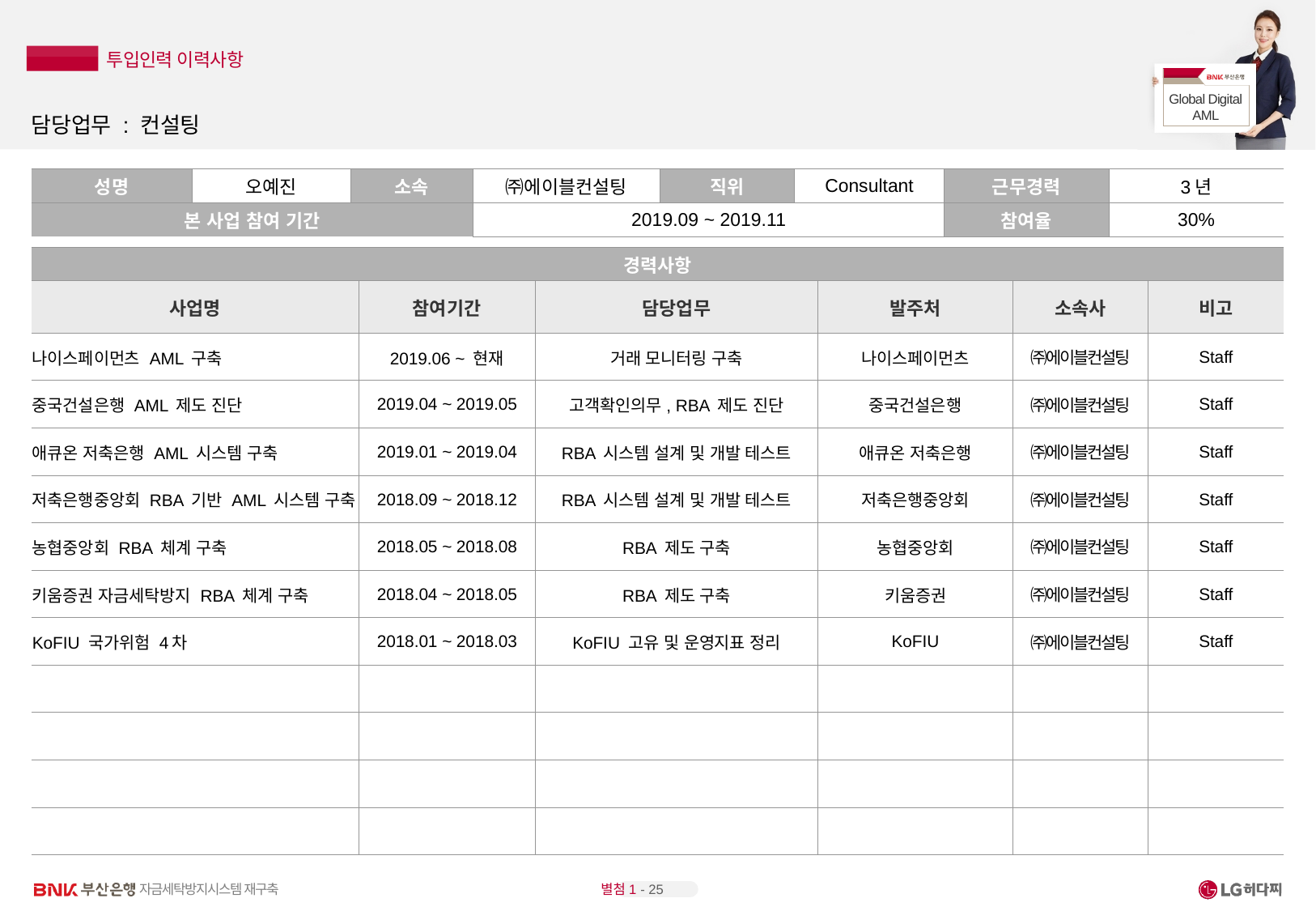

# 담당업무 : 컨설팅
| 성명 | 오예진 | 소속 | ㈜에이블컨설팅 | 직위 | Consultant | 근무경력 | 3년 |
| --- | --- | --- | --- | --- | --- | --- | --- |
| 본 사업 참여 기간 |  |  | 2019.09 ~ 2019.11 |  |  | 참여율 | 30% |
| 경력사항 |  |  |  |  |  |
| --- | --- | --- | --- | --- | --- |
| 사업명 | 참여기간 | 담당업무 | 발주처 | 소속사 | 비고 |
| 나이스페이먼츠 AML 구축 | 2019.06 ~ 현재 | 거래 모니터링 구축 | 나이스페이먼츠 | ㈜에이블컨설팅 | Staff |
| 중국건설은행 AML 제도 진단 | 2019.04 ~ 2019.05 | 고객확인의무, RBA 제도 진단 | 중국건설은행 | ㈜에이블컨설팅 | Staff |
| 애큐온 저축은행 AML 시스템 구축 | 2019.01 ~ 2019.04 | RBA 시스템 설계 및 개발 테스트 | 애큐온 저축은행 | ㈜에이블컨설팅 | Staff |
| 저축은행중앙회 RBA 기반 AML 시스템 구축 | 2018.09 ~ 2018.12 | RBA 시스템 설계 및 개발 테스트 | 저축은행중앙회 | ㈜에이블컨설팅 | Staff |
| 농협중앙회 RBA 체계 구축 | 2018.05 ~ 2018.08 | RBA 제도 구축 | 농협중앙회 | ㈜에이블컨설팅 | Staff |
| 키움증권 자금세탁방지 RBA 체계 구축 | 2018.04 ~ 2018.05 | RBA 제도 구축 | 키움증권 | ㈜에이블컨설팅 | Staff |
| KoFIU 국가위험 4차 | 2018.01 ~ 2018.03 | KoFIU 고유 및 운영지표 정리 | KoFIU | ㈜에이블컨설팅 | Staff |
|  |  |  |  |  |  |
|  |  |  |  |  |  |
|  |  |  |  |  |  |
|  |  |  |  |  |  |
별첨1 - 25